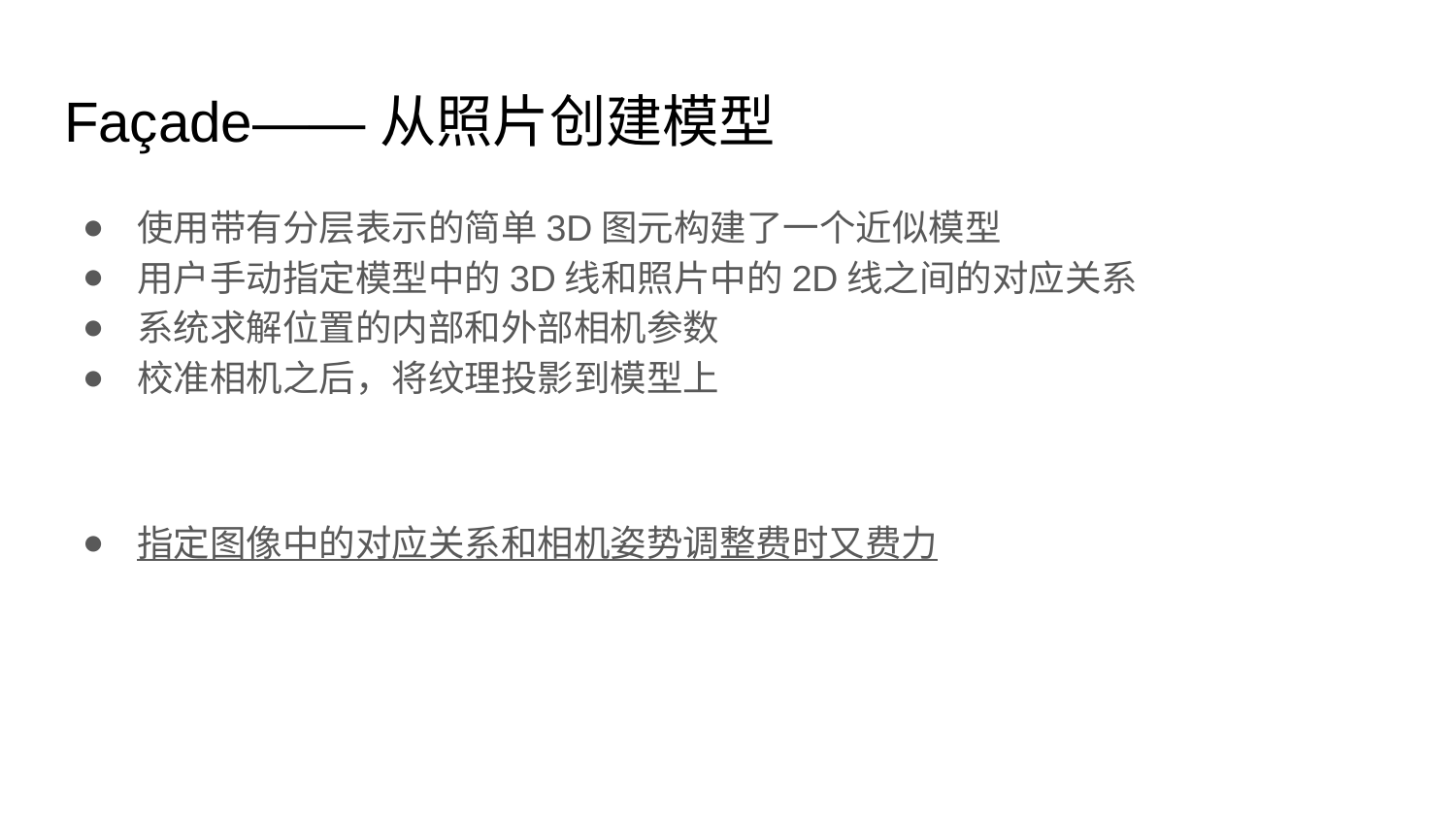

# Façade——从照片创建模型
使用带有分层表示的简单3D图元构建了一个近似模型
用户手动指定模型中的3D线和照片中的2D线之间的对应关系
系统求解位置的内部和外部相机参数
校准相机之后，将纹理投影到模型上

指定图像中的对应关系和相机姿势调整费时又费力